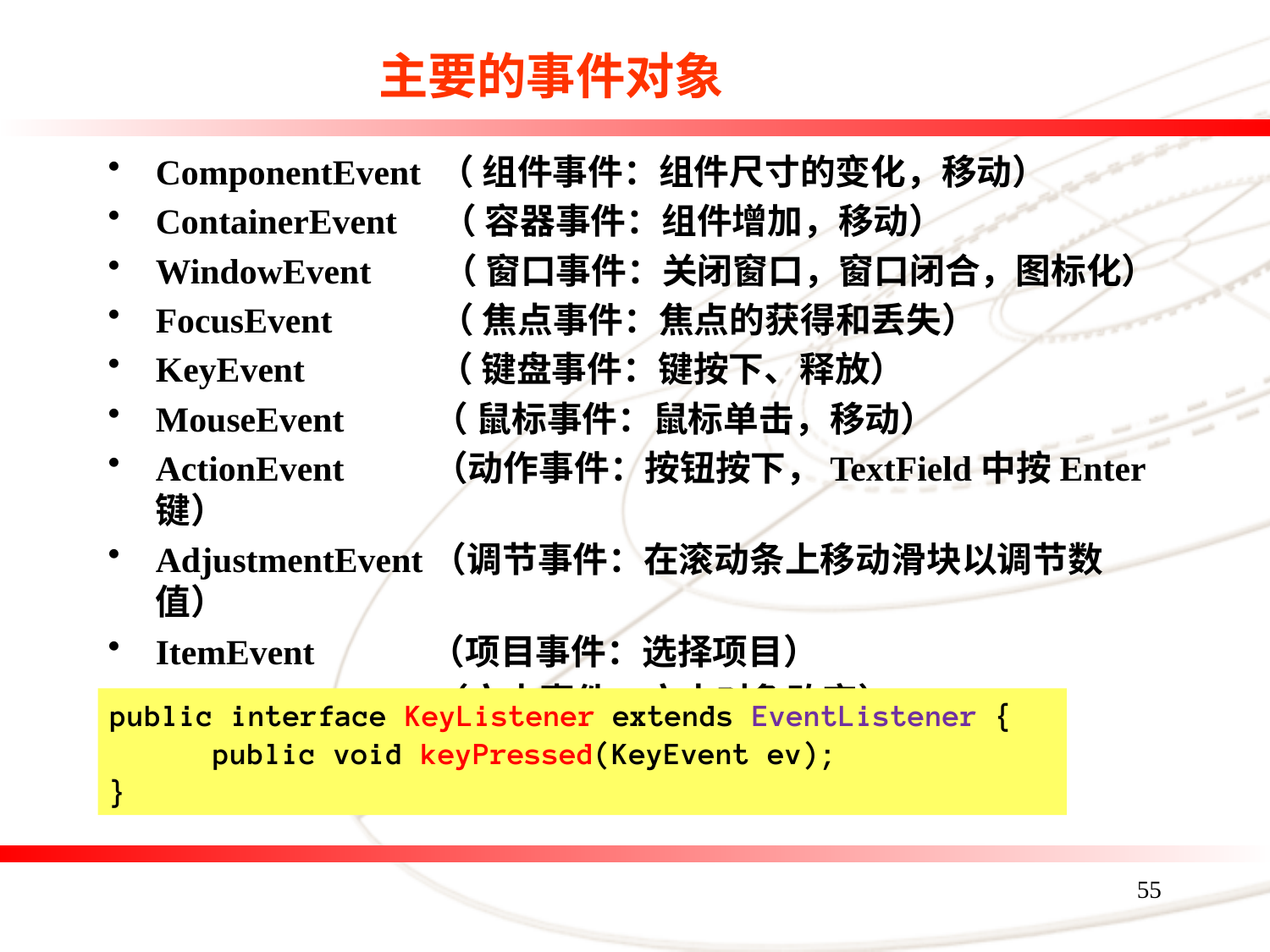

主要的事件对象
ComponentEvent （ 组件事件：组件尺寸的变化，移动）
ContainerEvent    （ 容器事件：组件增加，移动）
WindowEvent       （ 窗口事件：关闭窗口，窗口闭合，图标化）
FocusEvent           （ 焦点事件：焦点的获得和丢失）
KeyEvent              （ 键盘事件：键按下、释放）
MouseEvent         （ 鼠标事件：鼠标单击，移动）
ActionEvent         （动作事件：按钮按下，TextField中按Enter键）
AdjustmentEvent（调节事件：在滚动条上移动滑块以调节数值）
ItemEvent            （项目事件：选择项目）
TextEvent             （文本事件：文本对象改变）
public interface KeyListener extends EventListener {
　　　public void keyPressed(KeyEvent ev);
}
55